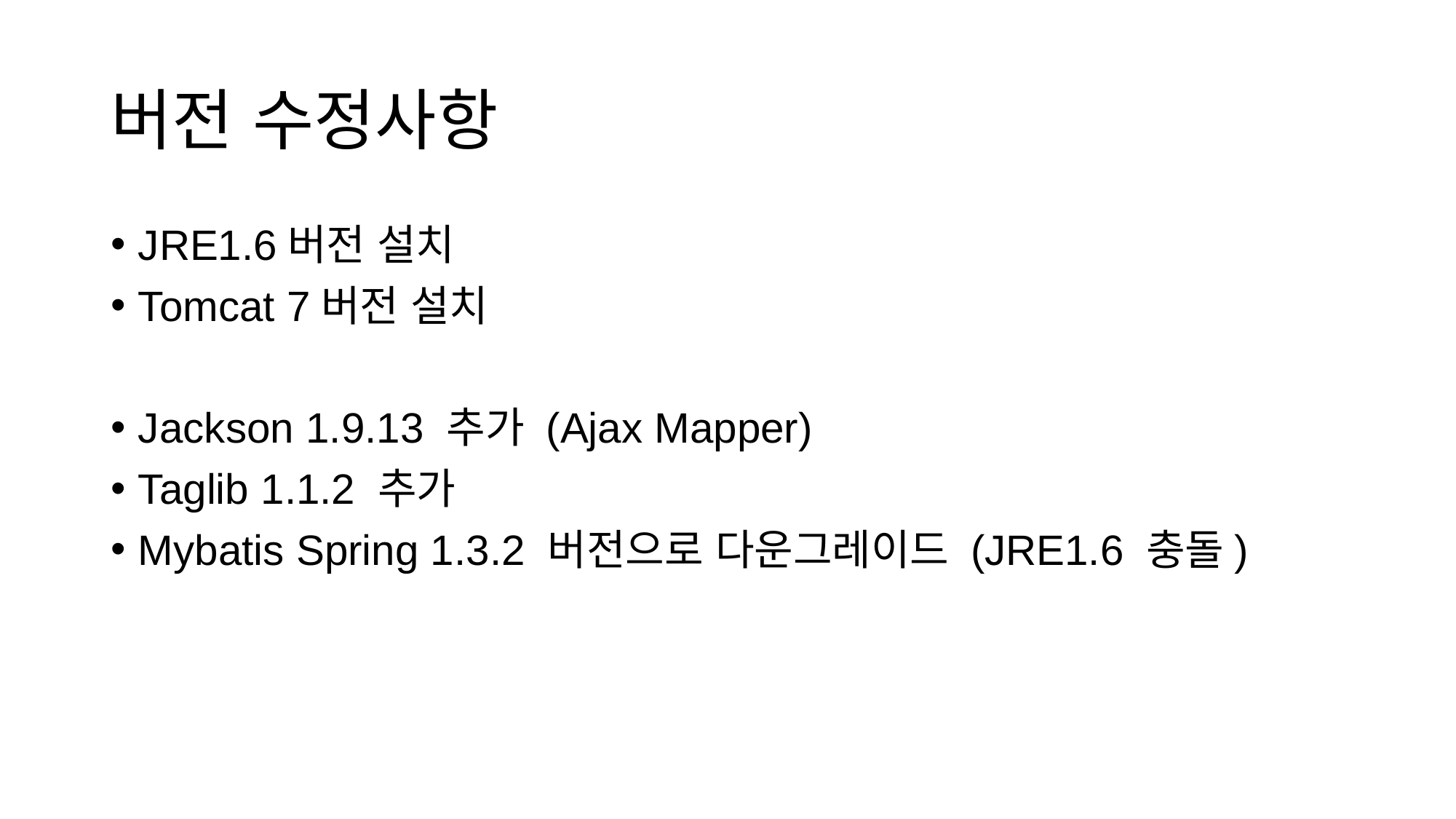

# 버전 수정사항
JRE1.6버전 설치
Tomcat 7버전 설치

Jackson 1.9.13 추가 (Ajax Mapper)
Taglib 1.1.2 추가
Mybatis Spring 1.3.2 버전으로 다운그레이드 (JRE1.6 충돌)